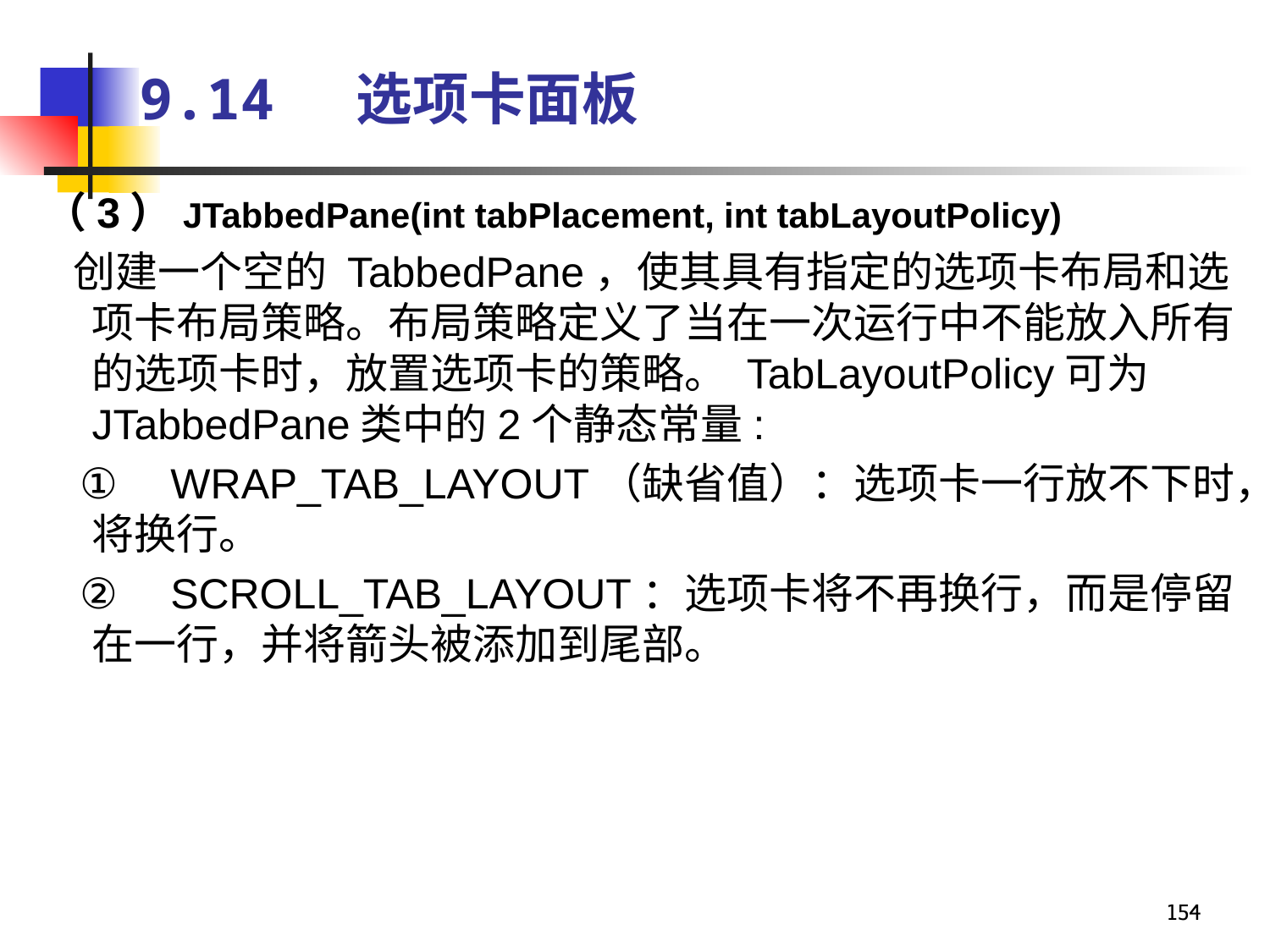

# 9.14  选项卡面板
（3）JTabbedPane(int tabPlacement, int tabLayoutPolicy)
  创建一个空的 TabbedPane，使其具有指定的选项卡布局和选项卡布局策略。布局策略定义了当在一次运行中不能放入所有的选项卡时，放置选项卡的策略。 TabLayoutPolicy可为JTabbedPane类中的2个静态常量:
   ①     WRAP_TAB_LAYOUT（缺省值）：选项卡一行放不下时，将换行。
   ②     SCROLL_TAB_LAYOUT：选项卡将不再换行，而是停留在一行，并将箭头被添加到尾部。